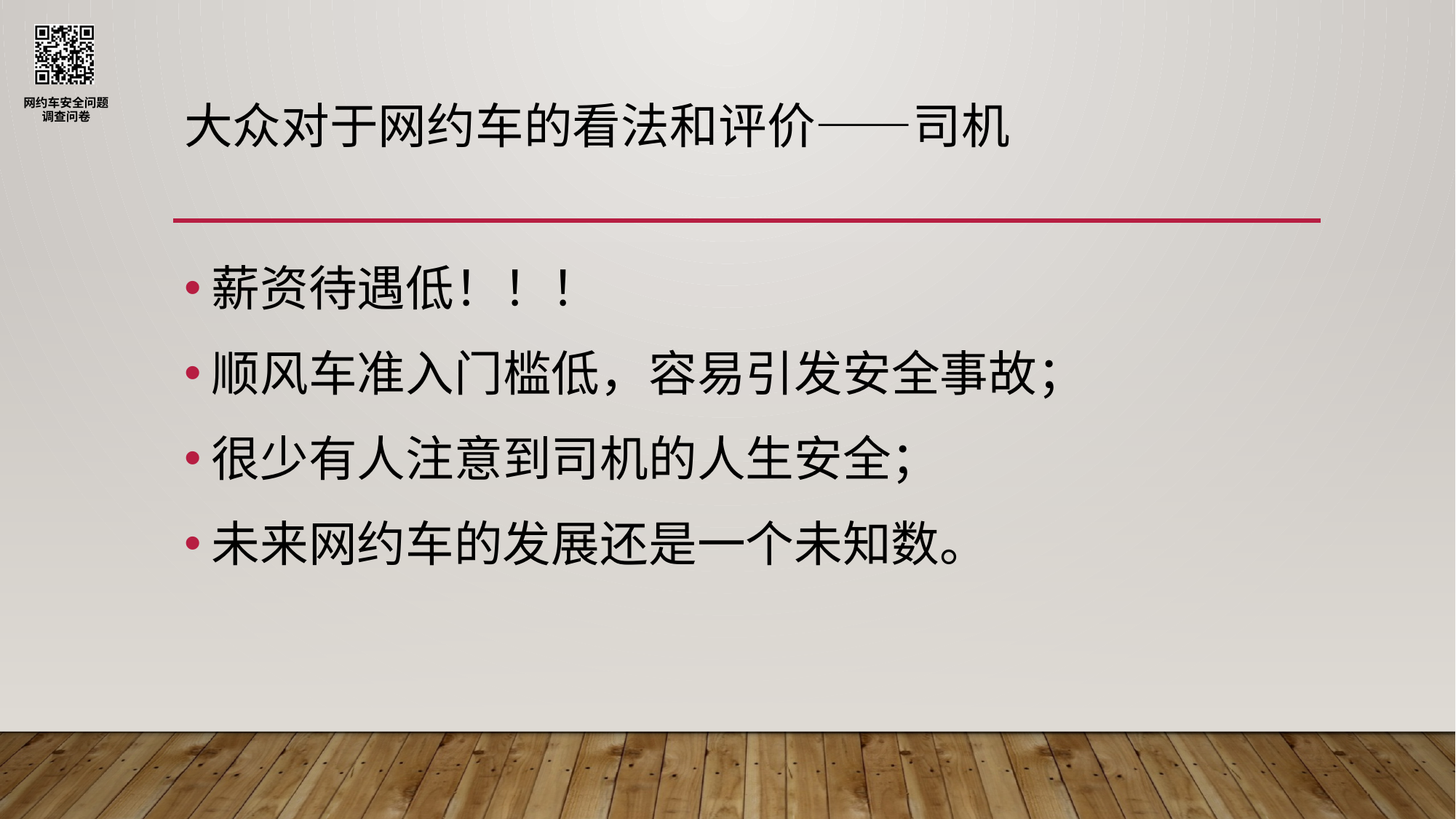

# 大众对于网约车的看法和评价——司机
薪资待遇低！！！
顺风车准入门槛低，容易引发安全事故；
很少有人注意到司机的人生安全；
未来网约车的发展还是一个未知数。